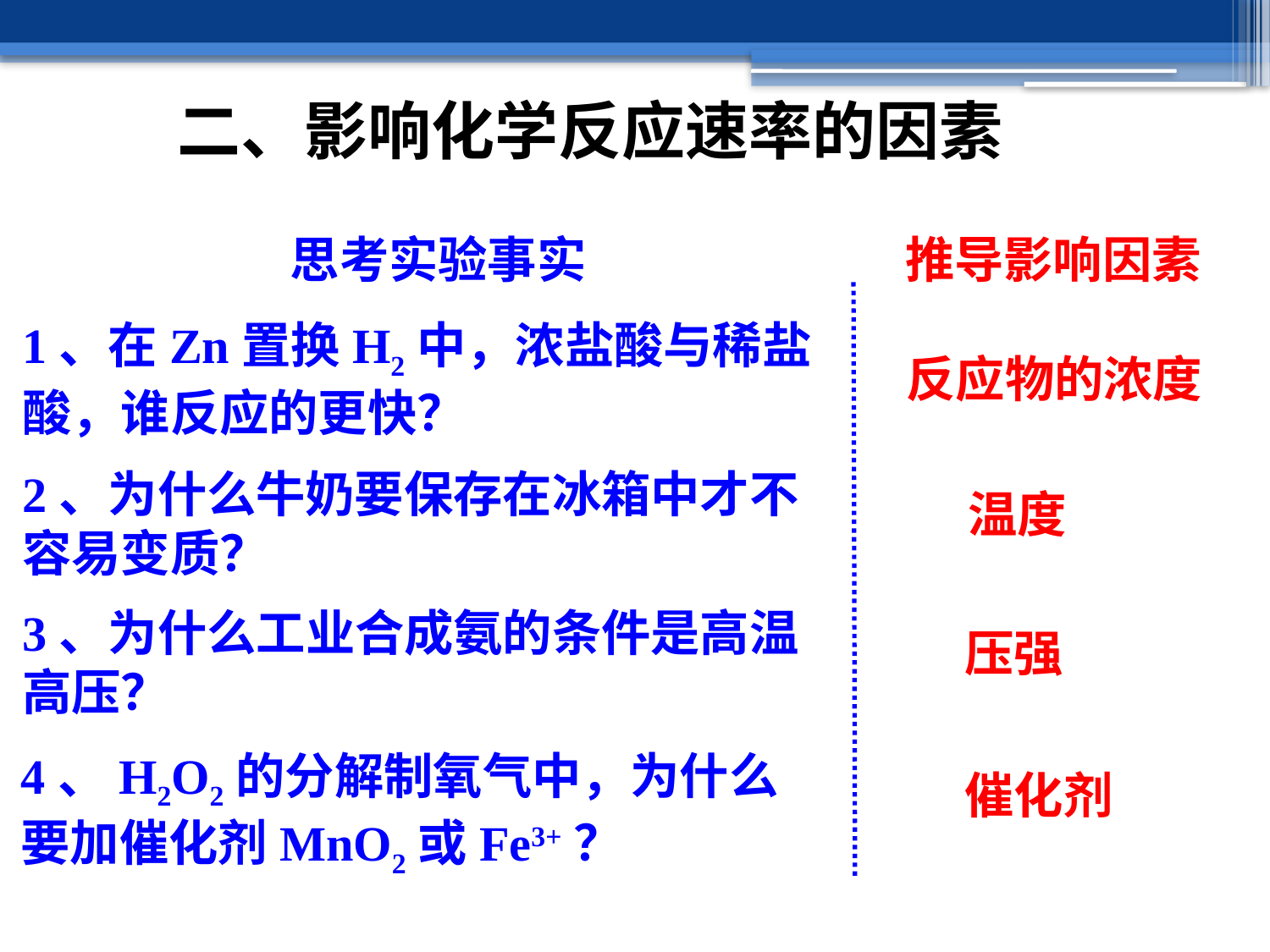

二、影响化学反应速率的因素
思考实验事实
推导影响因素
1、在Zn置换H2中，浓盐酸与稀盐酸，谁反应的更快？
反应物的浓度
2、为什么牛奶要保存在冰箱中才不容易变质？
温度
3、为什么工业合成氨的条件是高温高压？
压强
4、H2O2的分解制氧气中，为什么要加催化剂MnO2或Fe3+？
催化剂